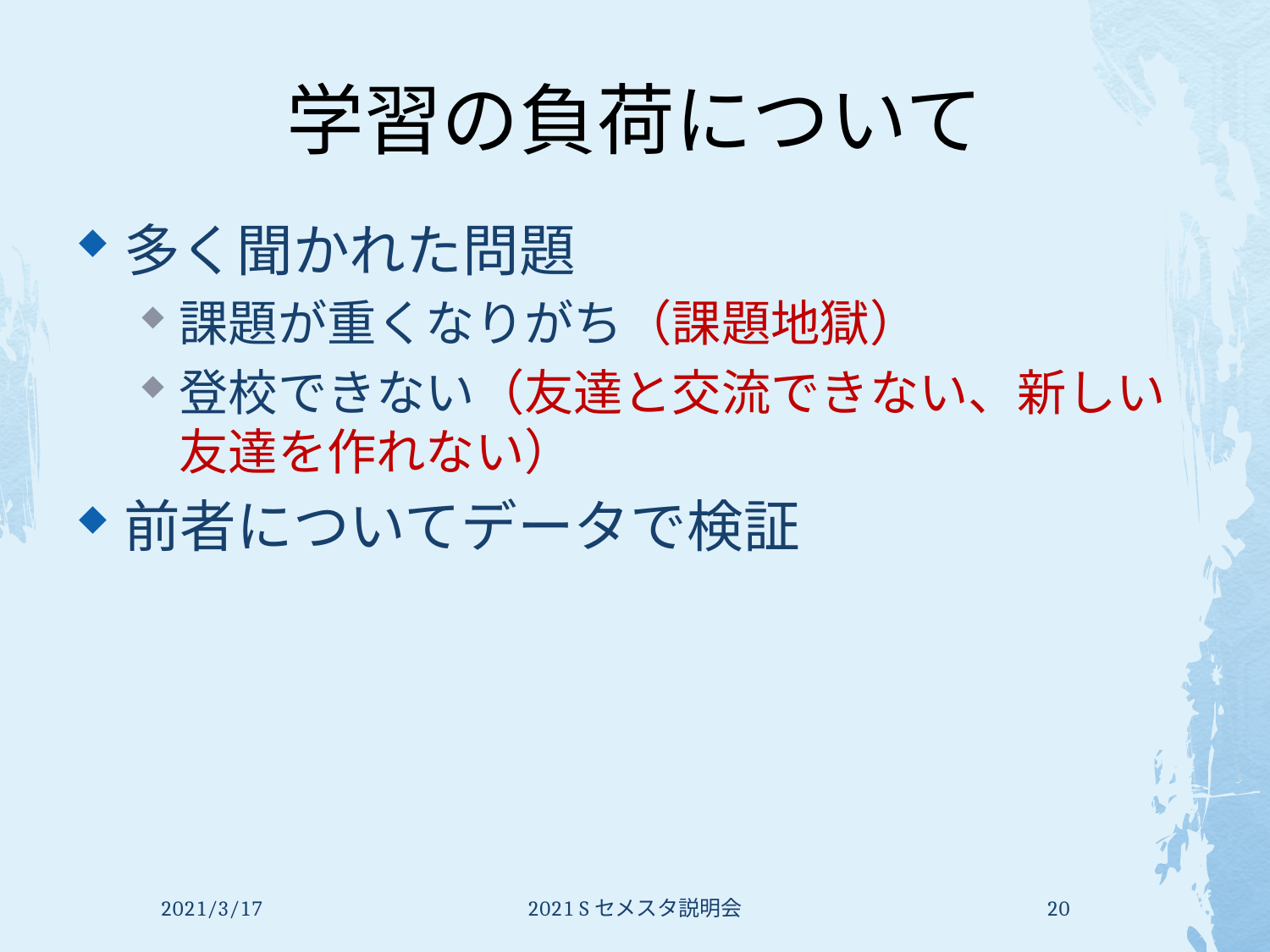

# 学習の負荷について
多く聞かれた問題
課題が重くなりがち（課題地獄）
登校できない（友達と交流できない、新しい友達を作れない）
前者についてデータで検証
2021/3/17
2021 Sセメスタ説明会
20